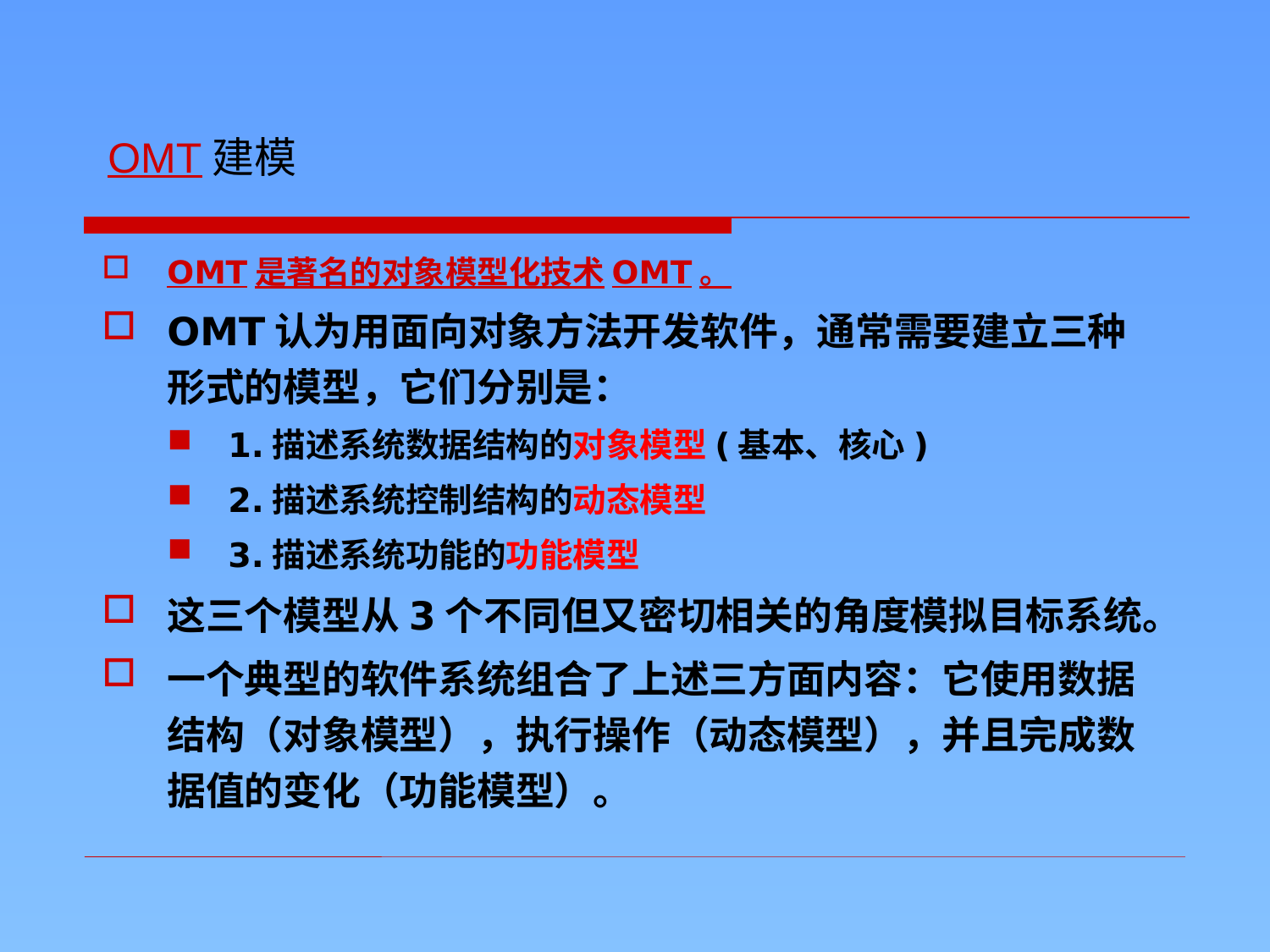

OMT建模
OMT是著名的对象模型化技术OMT。
OMT认为用面向对象方法开发软件，通常需要建立三种形式的模型，它们分别是：
1.描述系统数据结构的对象模型(基本、核心)
2.描述系统控制结构的动态模型
3.描述系统功能的功能模型
这三个模型从3个不同但又密切相关的角度模拟目标系统。
一个典型的软件系统组合了上述三方面内容：它使用数据结构（对象模型），执行操作（动态模型），并且完成数据值的变化（功能模型）。